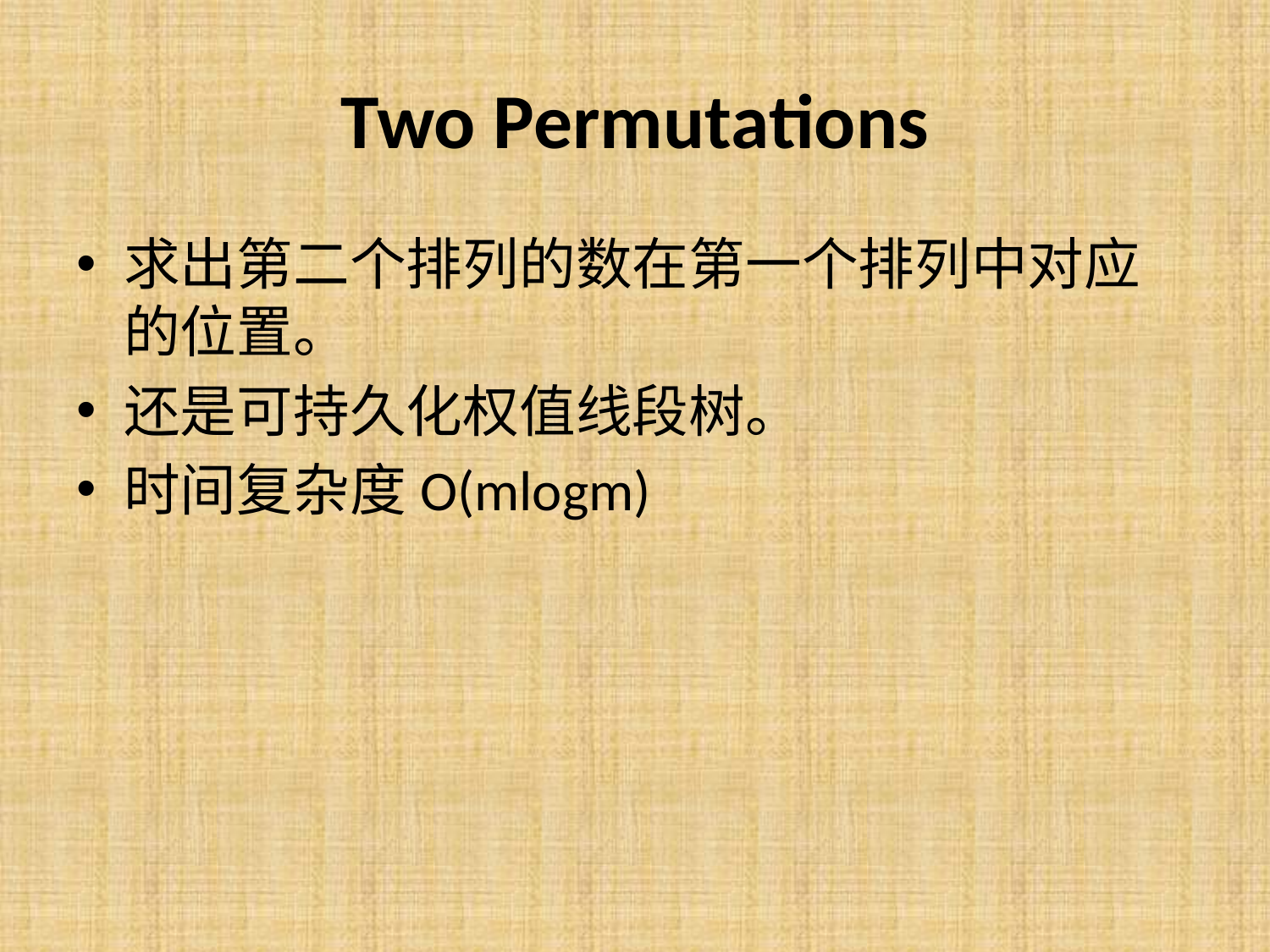

# Two Permutations
求出第二个排列的数在第一个排列中对应的位置。
还是可持久化权值线段树。
时间复杂度O(mlogm)